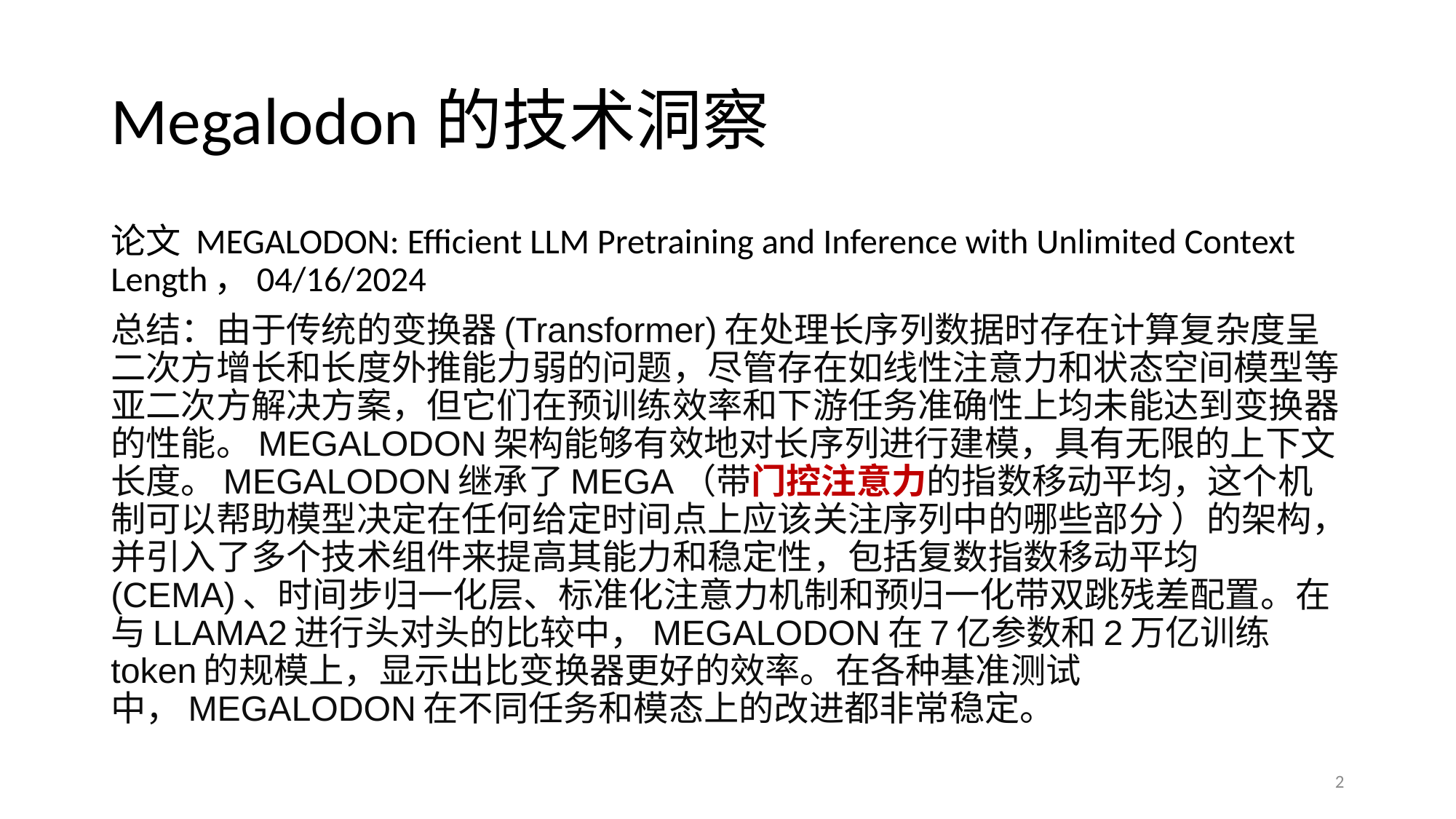

# Megalodon的技术洞察
论文 MEGALODON: Efficient LLM Pretraining and Inference with Unlimited Context Length，04/16/2024
总结：由于传统的变换器(Transformer)在处理长序列数据时存在计算复杂度呈二次方增长和长度外推能力弱的问题，尽管存在如线性注意力和状态空间模型等亚二次方解决方案，但它们在预训练效率和下游任务准确性上均未能达到变换器的性能。MEGALODON架构能够有效地对长序列进行建模，具有无限的上下文长度。MEGALODON继承了MEGA（带门控注意力的指数移动平均，这个机制可以帮助模型决定在任何给定时间点上应该关注序列中的哪些部分 ）的架构，并引入了多个技术组件来提高其能力和稳定性，包括复数指数移动平均(CEMA)、时间步归一化层、标准化注意力机制和预归一化带双跳残差配置。在与LLAMA2进行头对头的比较中，MEGALODON在7亿参数和2万亿训练token的规模上，显示出比变换器更好的效率。在各种基准测试中，MEGALODON在不同任务和模态上的改进都非常稳定。
2